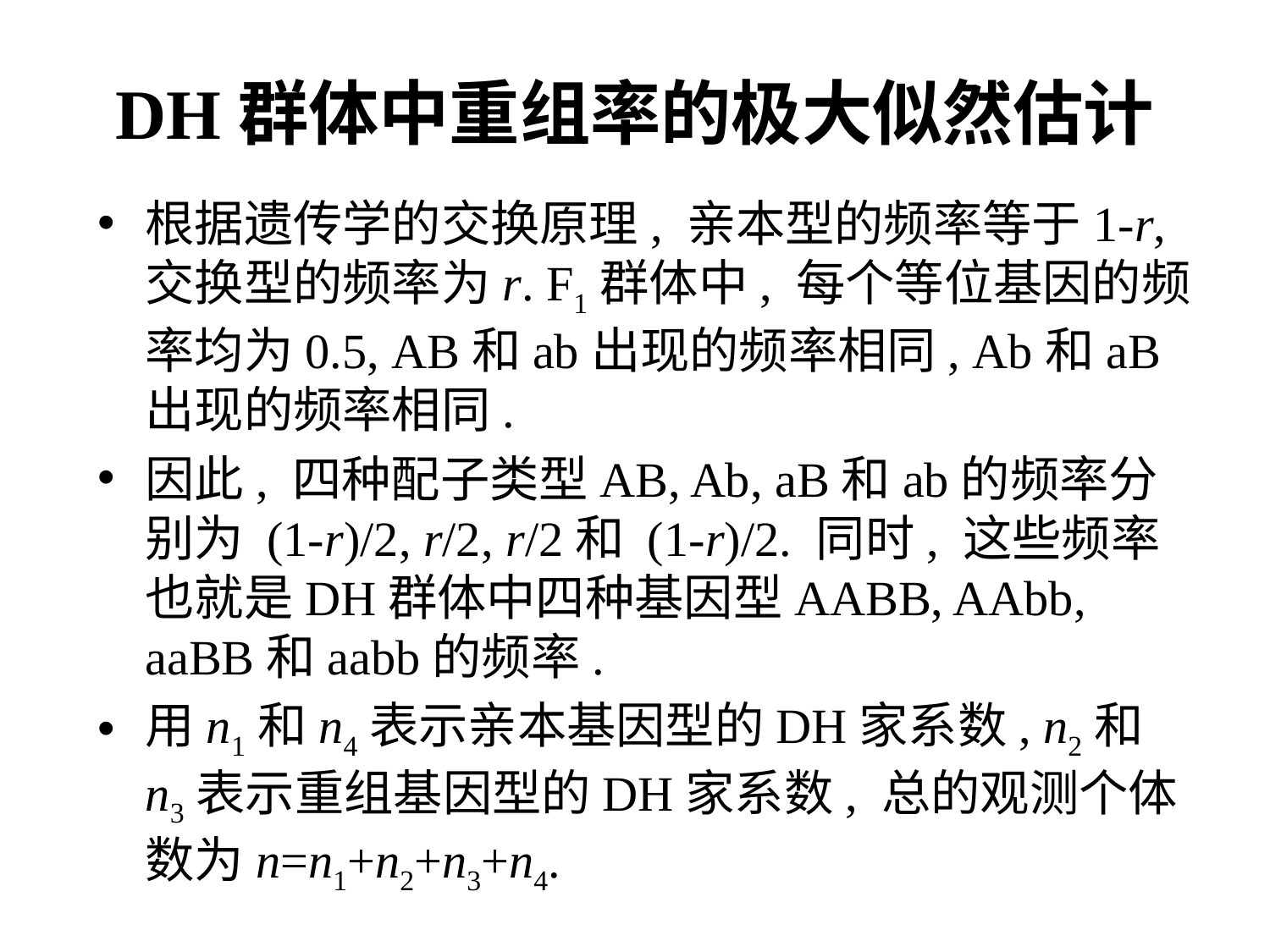

# DH群体中重组率的极大似然估计
根据遗传学的交换原理, 亲本型的频率等于1-r, 交换型的频率为r. F1群体中, 每个等位基因的频率均为0.5, AB和ab出现的频率相同, Ab和aB出现的频率相同.
因此, 四种配子类型AB, Ab, aB和ab的频率分别为 (1-r)/2, r/2, r/2和 (1-r)/2. 同时, 这些频率也就是DH群体中四种基因型AABB, AAbb, aaBB和aabb的频率.
用n1和n4表示亲本基因型的DH家系数, n2和n3表示重组基因型的DH家系数, 总的观测个体数为n=n1+n2+n3+n4.